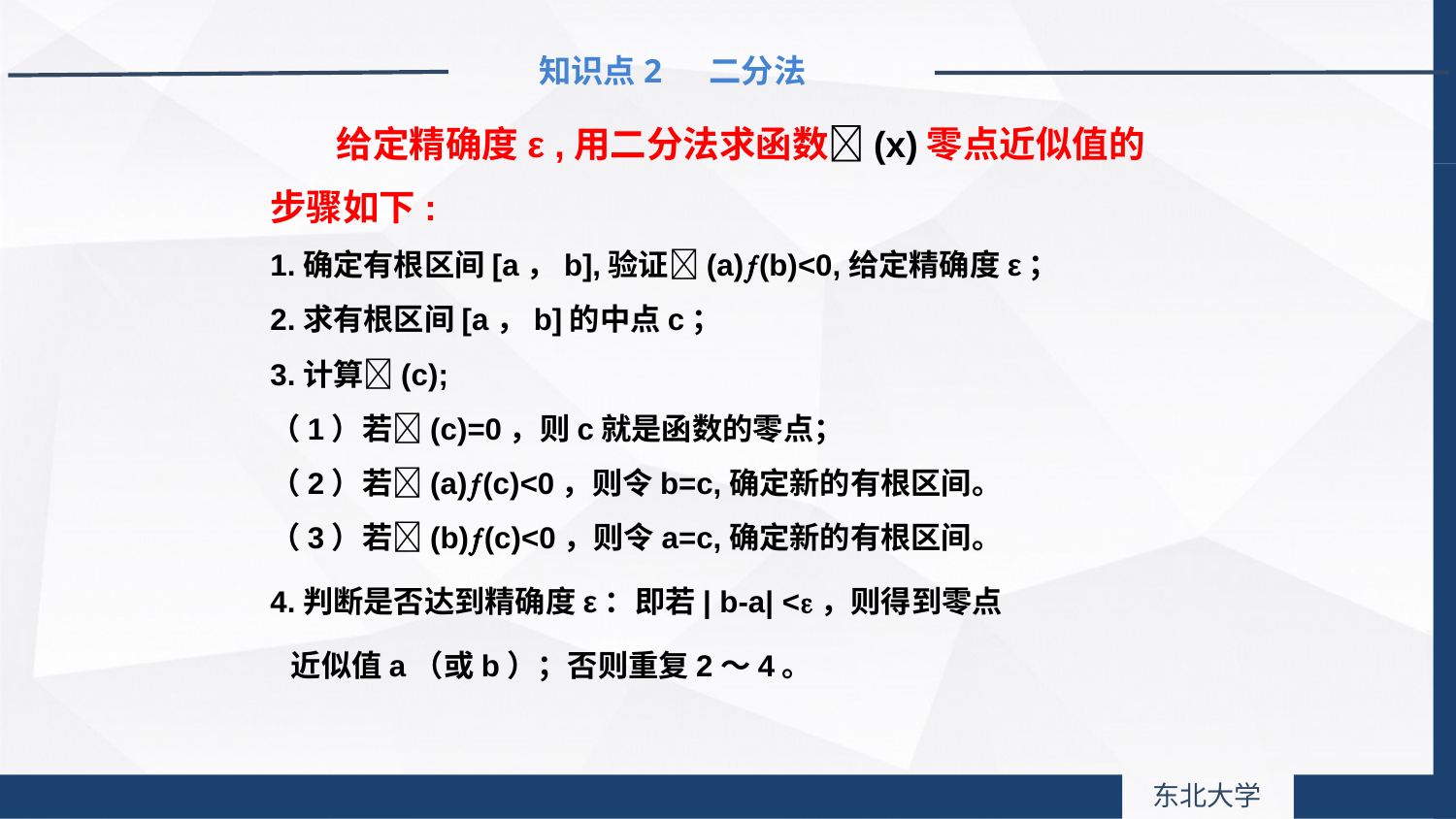

知识点2  二分法

       给定精确度ε ,用二分法求函数ƒ(x)零点近似值的
步骤如下:
1.确定有根区间[a，b],验证ƒ(a)ƒ(b)<0,给定精确度ε；
2.求有根区间[a，b]的中点c；
3.计算ƒ(c);
（1）若ƒ(c)=0，则c就是函数的零点；
（2）若ƒ(a)ƒ(c)<0，则令b=c,确定新的有根区间。
（3）若ƒ(b)ƒ(c)<0，则令a=c,确定新的有根区间。
4.判断是否达到精确度ε：即若| b-a| <ε，则得到零点
  近似值a（或b）；否则重复2～4。